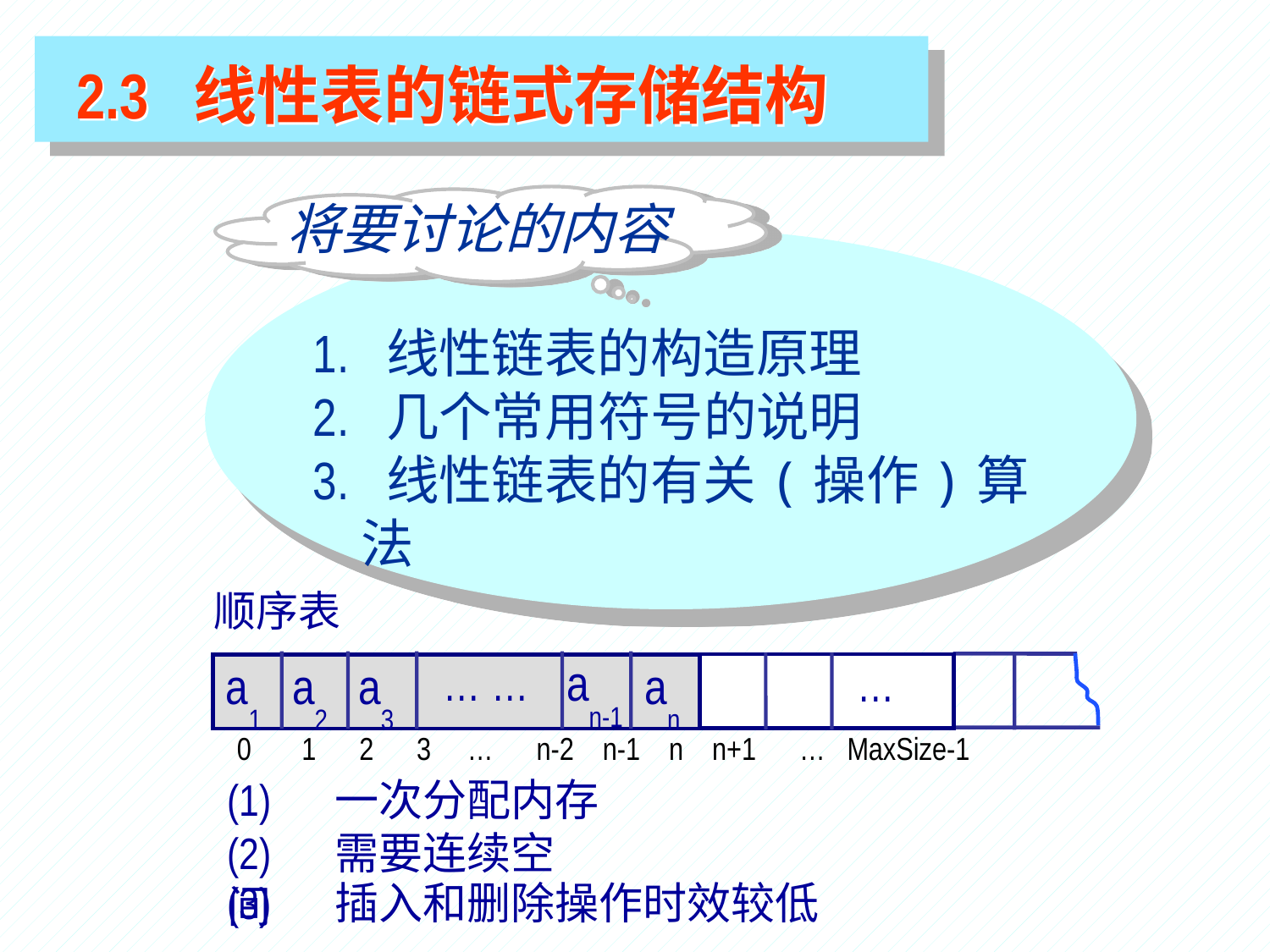

2.3  线性表的链式存储结构

将要讨论的内容

1.  线性链表的构造原理
2.  几个常用符号的说明
3.  线性链表的有关(操作)算法
顺序表
an-1
a1
a2
a3
an
… …

… …
…

0       1      2      3     …      n-2    n-1    n    n+1      …   MaxSize-1

(1)  一次分配内存
(2)  需要连续空间
(3)  插入和删除操作时效较低